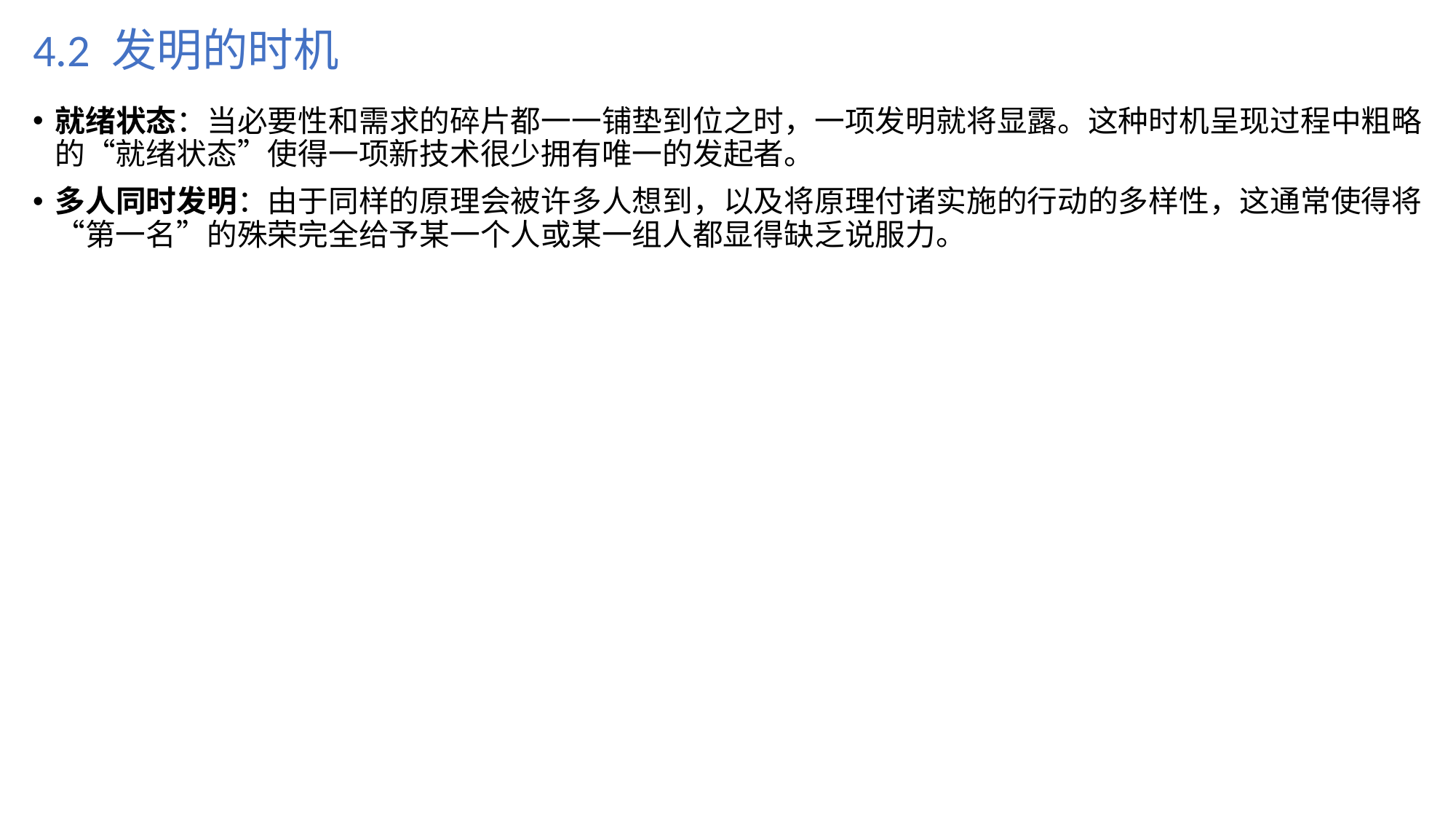

# 4.2 发明的时机
就绪状态：当必要性和需求的碎片都一一铺垫到位之时，一项发明就将显露。这种时机呈现过程中粗略的“就绪状态”使得一项新技术很少拥有唯一的发起者。
多人同时发明：由于同样的原理会被许多人想到，以及将原理付诸实施的行动的多样性，这通常使得将“第一名”的殊荣完全给予某一个人或某一组人都显得缺乏说服力。